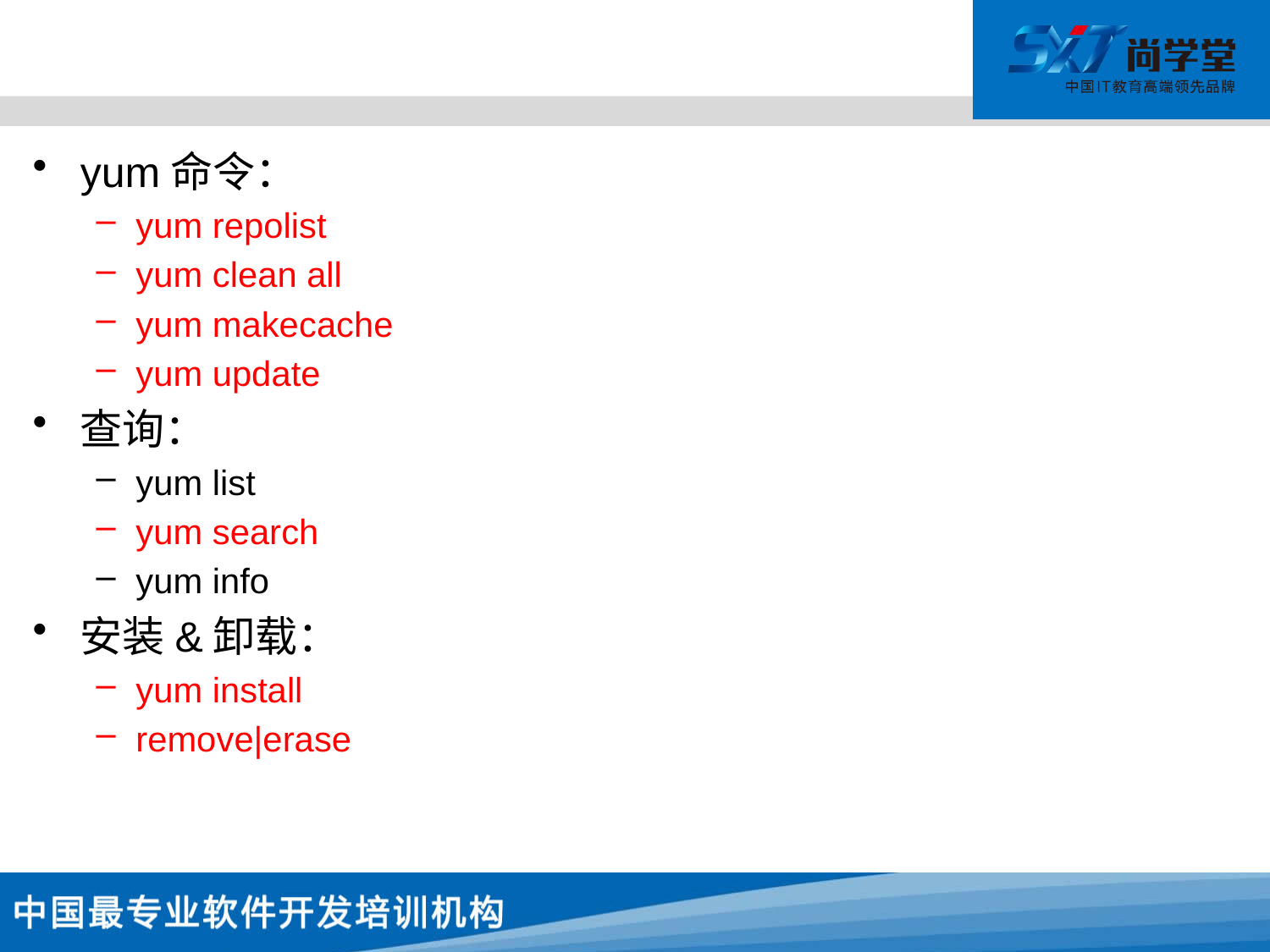

#
yum命令：
yum repolist
yum clean all
yum makecache
yum update
查询：
yum list
yum search
yum info
安装&卸载：
yum install
remove|erase